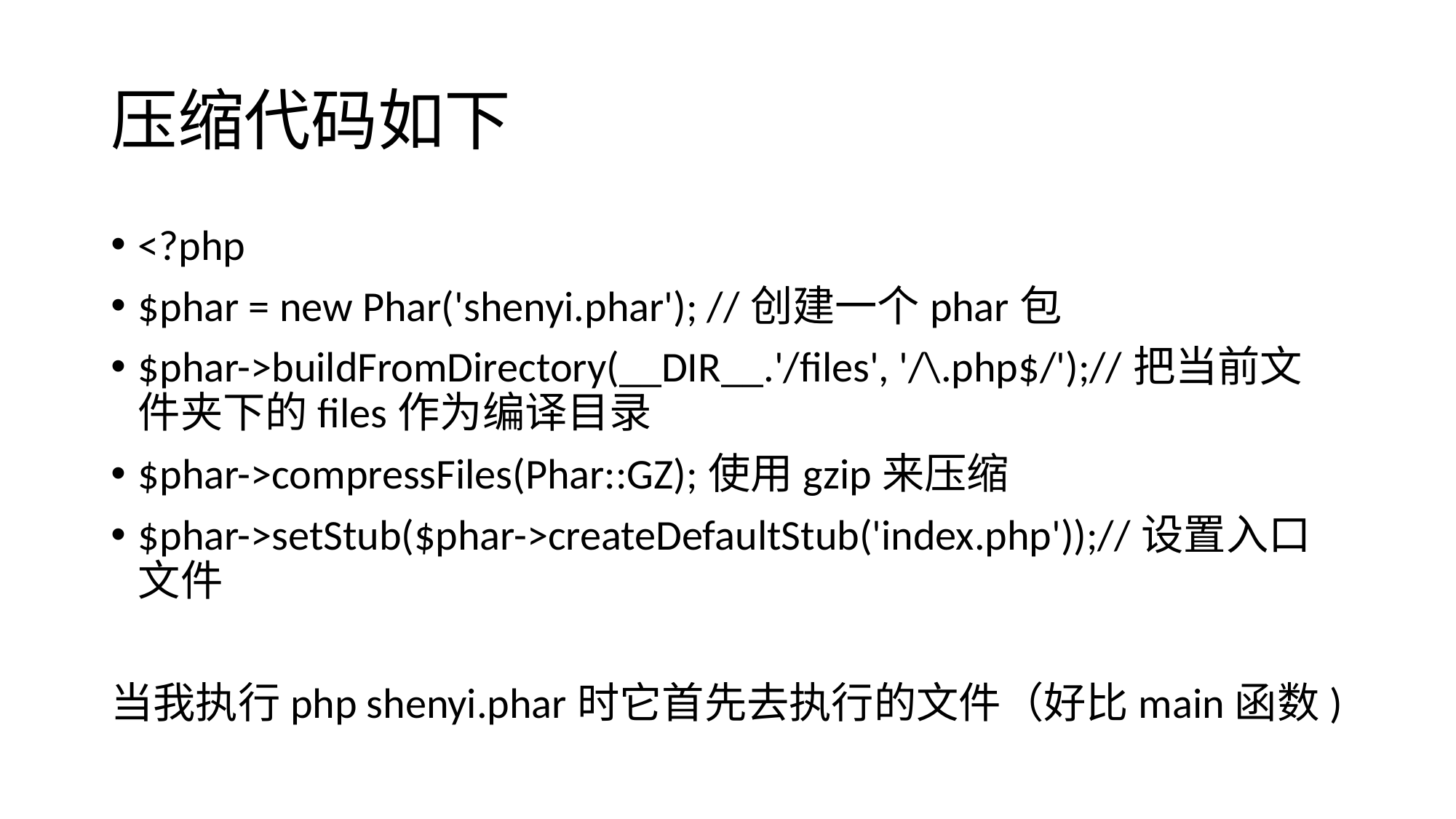

# 压缩代码如下
<?php
$phar = new Phar('shenyi.phar'); //创建一个phar包
$phar->buildFromDirectory(__DIR__.'/files', '/\.php$/');//把当前文件夹下的files作为编译目录
$phar->compressFiles(Phar::GZ);使用gzip来压缩
$phar->setStub($phar->createDefaultStub('index.php'));//设置入口文件

当我执行php shenyi.phar时它首先去执行的文件（好比main函数)